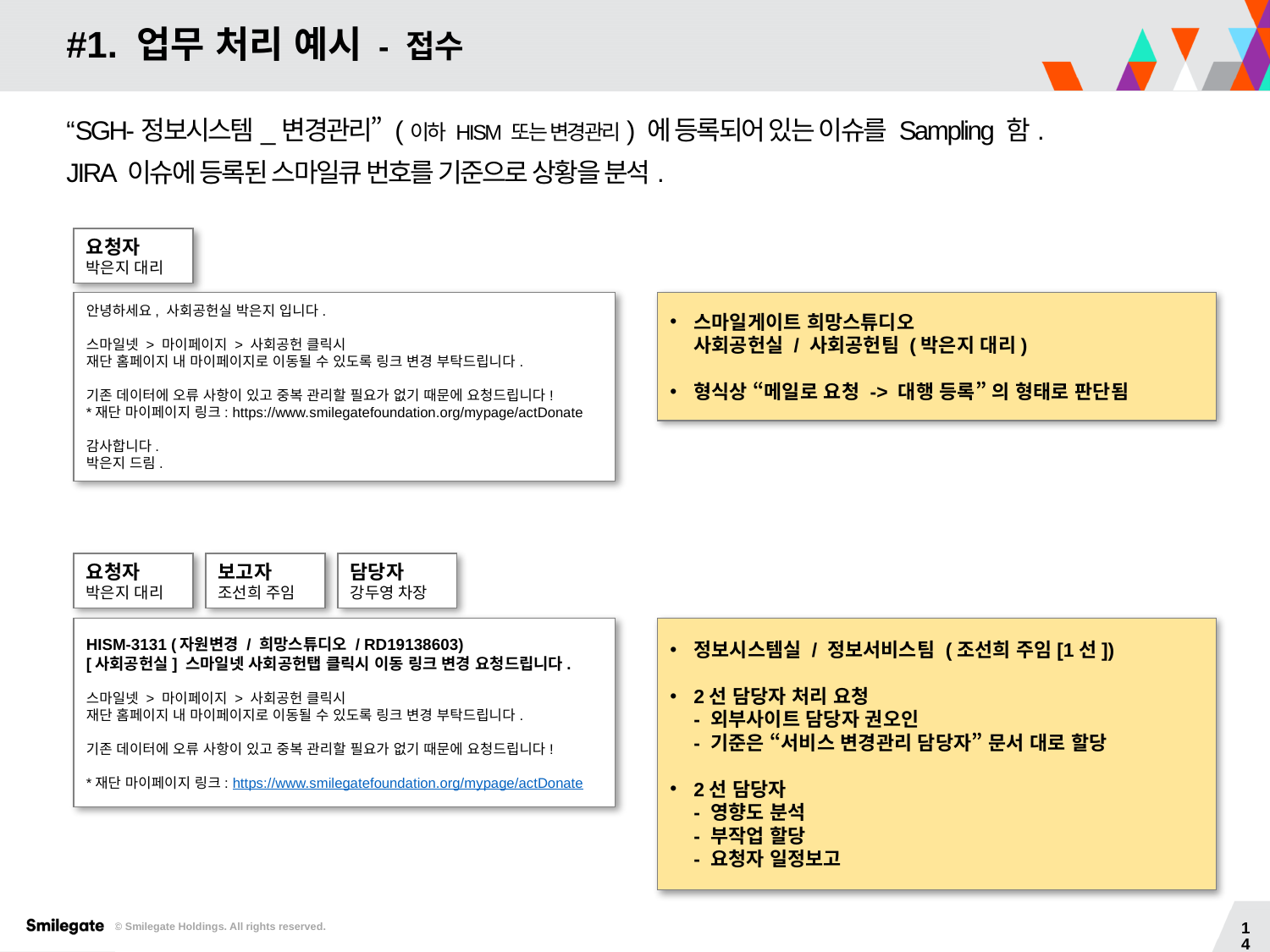

# #1. 업무 처리 예시 - 접수
“SGH-정보시스템_변경관리” (이하 HISM 또는 변경관리) 에 등록되어 있는 이슈를 Sampling 함.
JIRA 이슈에 등록된 스마일큐 번호를 기준으로 상황을 분석.
요청자
박은지 대리
안녕하세요, 사회공헌실 박은지 입니다.

스마일넷 > 마이페이지 > 사회공헌 클릭시
재단 홈페이지 내 마이페이지로 이동될 수 있도록 링크 변경 부탁드립니다.
기존 데이터에 오류 사항이 있고 중복 관리할 필요가 없기 때문에 요청드립니다!
*재단 마이페이지 링크: https://www.smilegatefoundation.org/mypage/actDonate
감사합니다.
박은지 드림.
스마일게이트 희망스튜디오
사회공헌실 / 사회공헌팀 (박은지 대리)

형식상 “메일로 요청 -> 대행 등록” 의 형태로 판단됨
보고자
조선희 주임
담당자
강두영 차장
요청자
박은지 대리
HISM-3131 (자원변경 / 희망스튜디오 / RD19138603)
[사회공헌실] 스마일넷 사회공헌탭 클릭시 이동 링크 변경 요청드립니다.

스마일넷 > 마이페이지 > 사회공헌 클릭시 
재단 홈페이지 내 마이페이지로 이동될 수 있도록 링크 변경 부탁드립니다. 
기존 데이터에 오류 사항이 있고 중복 관리할 필요가 없기 때문에 요청드립니다! 
*재단 마이페이지 링크: https://www.smilegatefoundation.org/mypage/actDonate
정보시스템실 / 정보서비스팀 (조선희 주임[1선])

2선 담당자 처리 요청
- 외부사이트 담당자 권오인
- 기준은 “서비스 변경관리 담당자” 문서 대로 할당

2선 담당자
- 영향도 분석
- 부작업 할당
- 요청자 일정보고
14